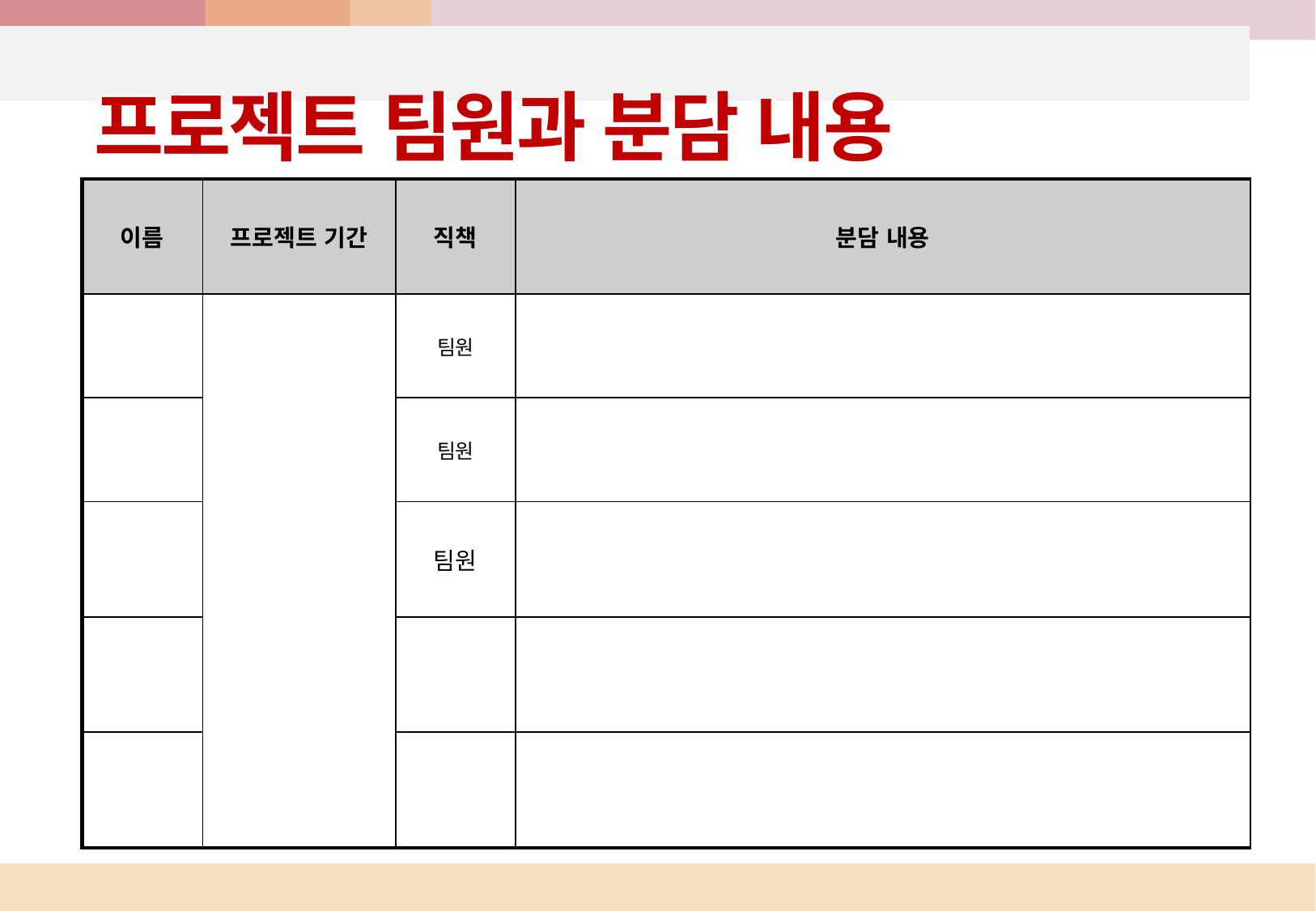

프로젝트 팀원과 분담 내용
문서이력
| 이름 | 프로젝트 기간 | 직책 | 분담 내용 |
| --- | --- | --- | --- |
|  |  | 팀원 |  |
|  |  | 팀원 |  |
|  |  | 팀원 |  |
|  |  |  |  |
|  |  |  |  |